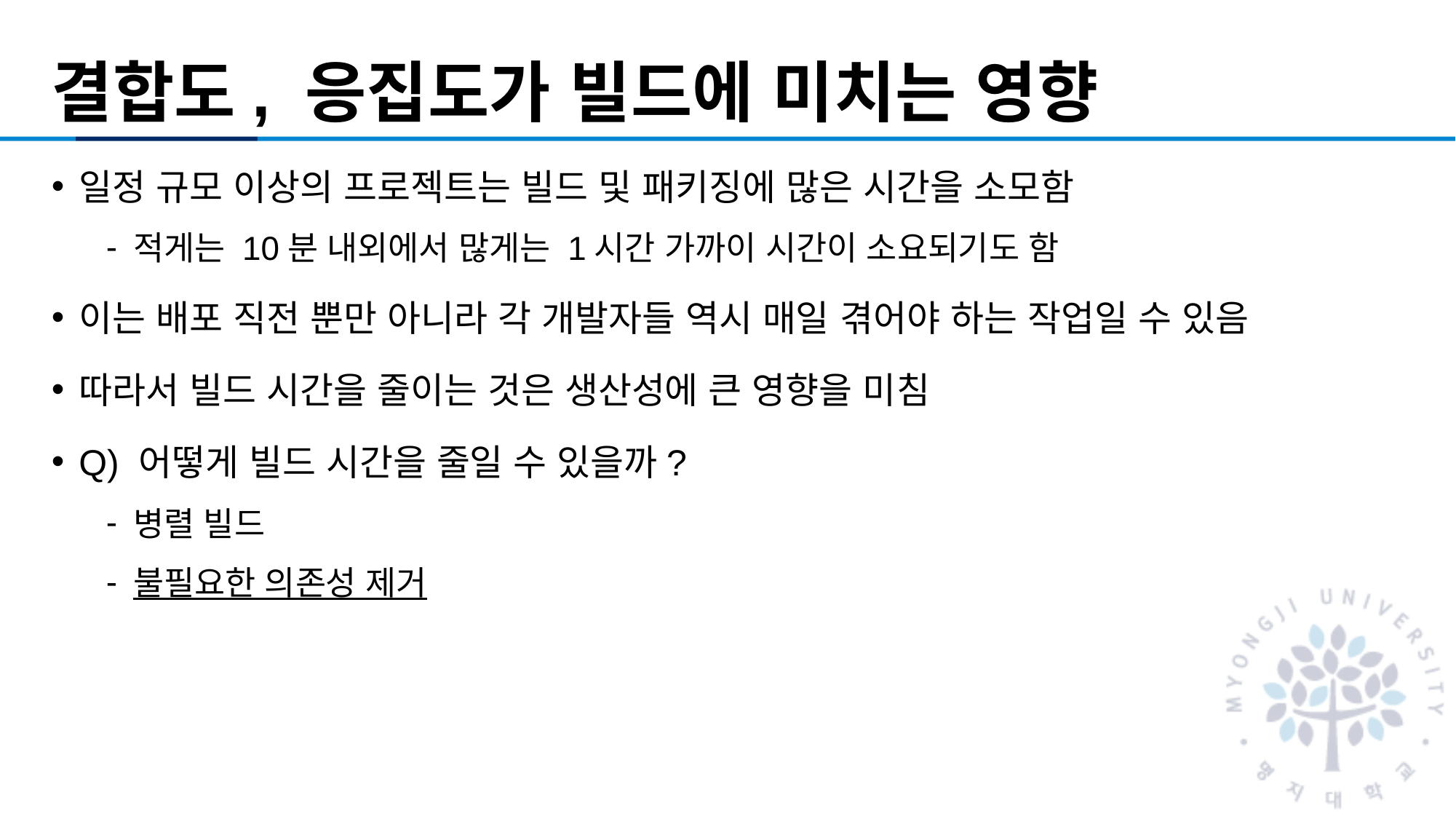

# 결합도, 응집도가 빌드에 미치는 영향
일정 규모 이상의 프로젝트는 빌드 및 패키징에 많은 시간을 소모함
적게는 10분 내외에서 많게는 1시간 가까이 시간이 소요되기도 함
이는 배포 직전 뿐만 아니라 각 개발자들 역시 매일 겪어야 하는 작업일 수 있음
따라서 빌드 시간을 줄이는 것은 생산성에 큰 영향을 미침
Q) 어떻게 빌드 시간을 줄일 수 있을까?
병렬 빌드
불필요한 의존성 제거